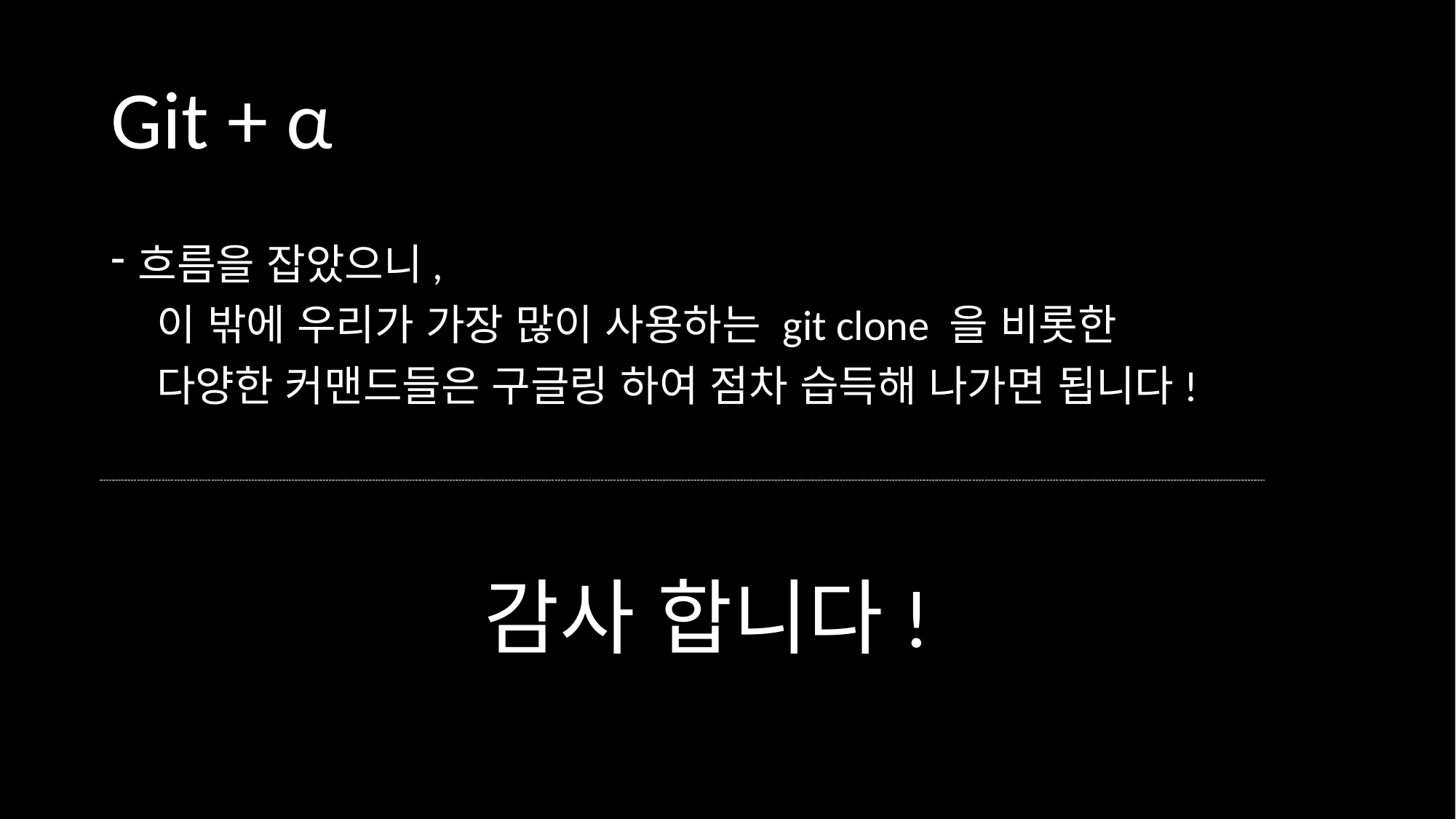

# Git + α
흐름을 잡았으니,
   이 밖에 우리가 가장 많이 사용하는 git clone 을 비롯한
   다양한 커맨드들은 구글링 하여 점차 습득해 나가면 됩니다!
감사 합니다!